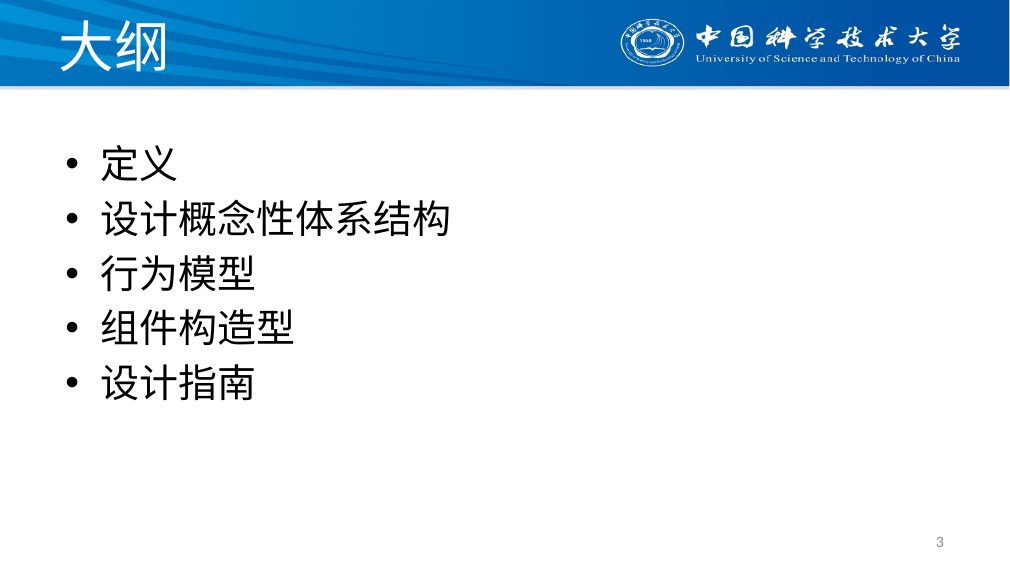

# 大纲
定义
设计概念性体系结构
行为模型
组件构造型
设计指南

3